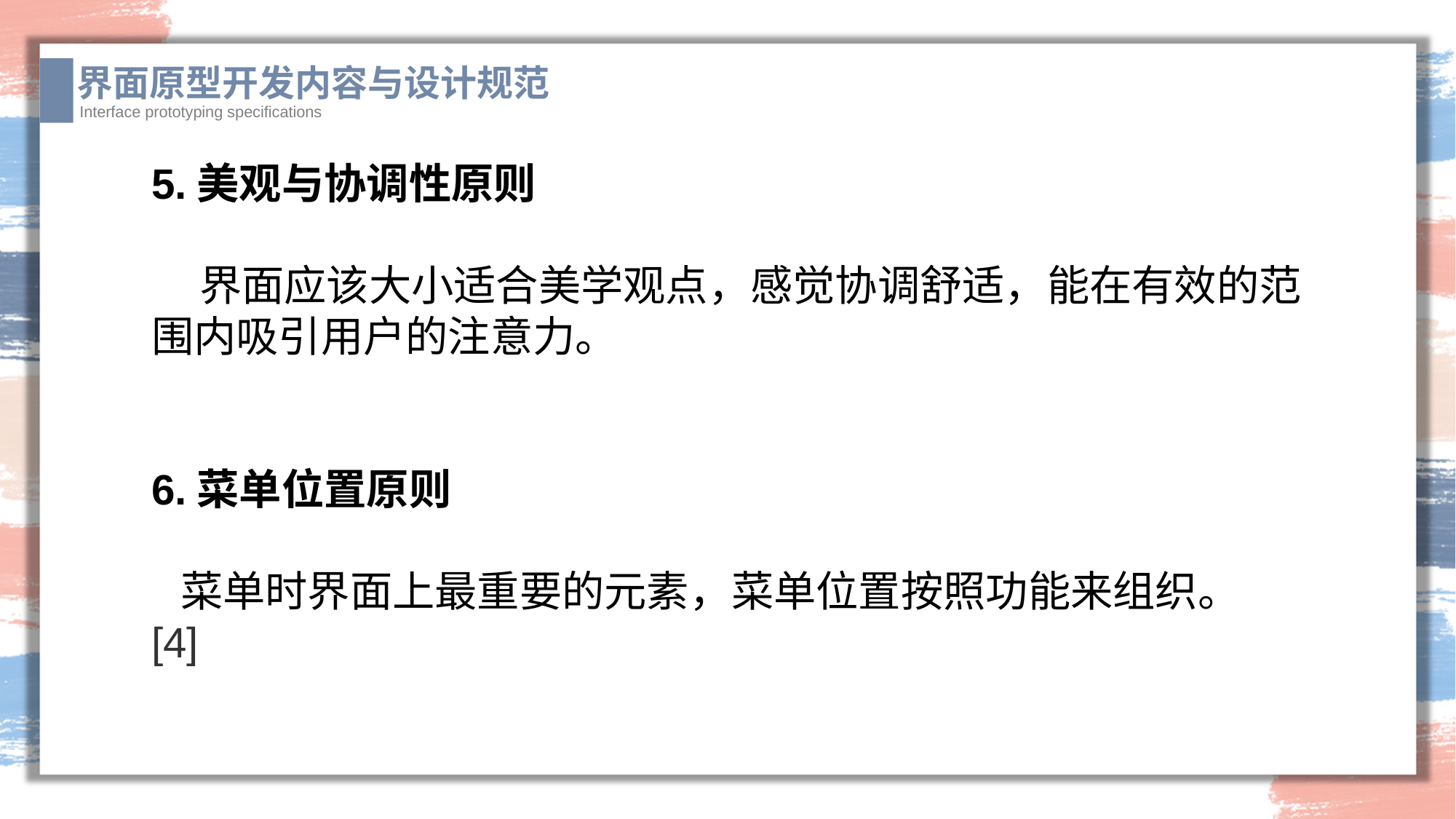

界面原型开发内容与设计规范
Interface prototyping specifications

5.美观与协调性原则

    界面应该大小适合美学观点，感觉协调舒适，能在有效的范围内吸引用户的注意力。

6.菜单位置原则

  菜单时界面上最重要的元素，菜单位置按照功能来组织。 [4]